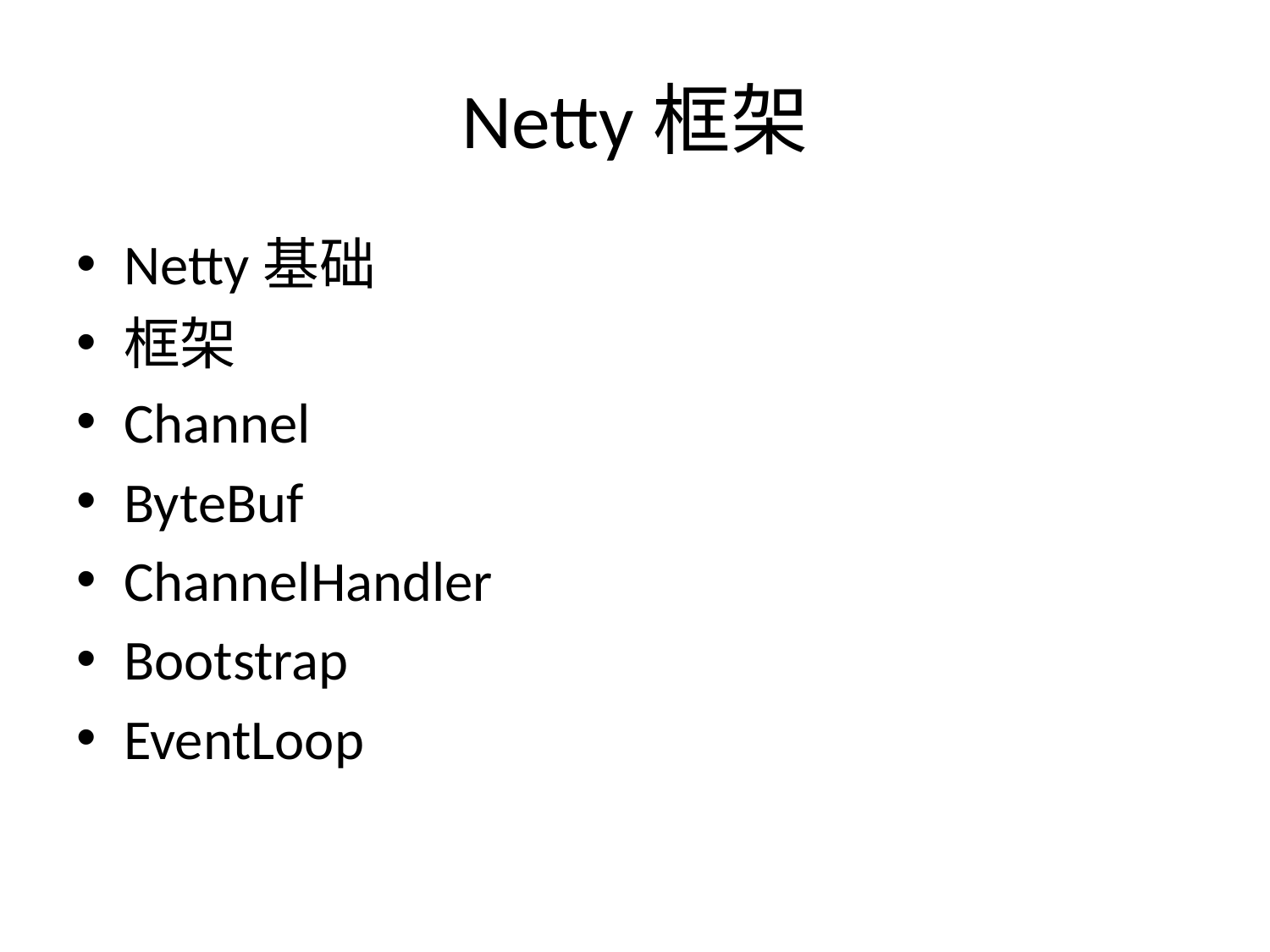

# Netty框架
Netty基础
框架
Channel
ByteBuf
ChannelHandler
Bootstrap
EventLoop